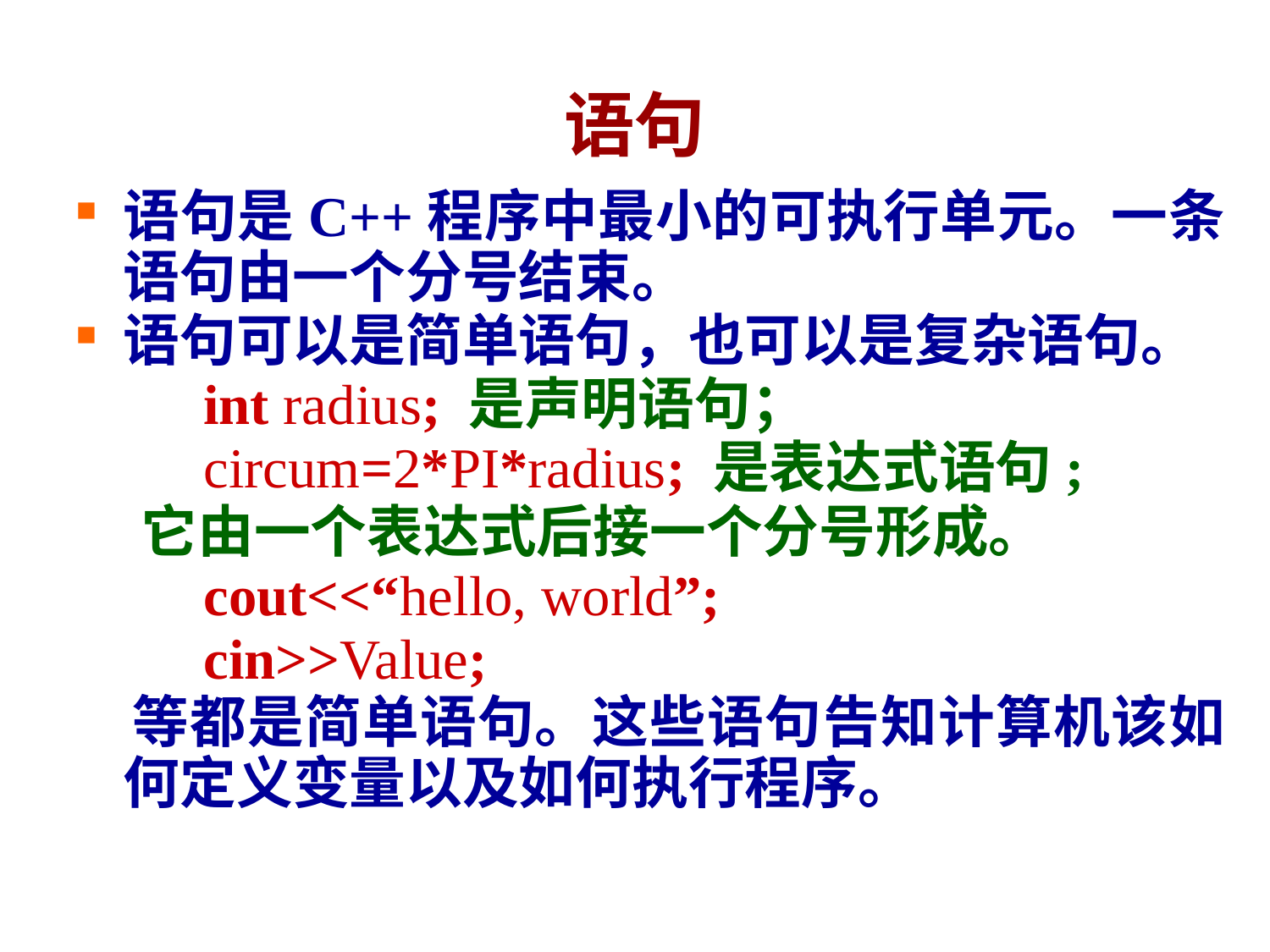

# 语句
语句是C++程序中最小的可执行单元。一条语句由一个分号结束。
语句可以是简单语句，也可以是复杂语句。
         int radius; 是声明语句；
         circum=2*PI*radius; 是表达式语句;
    它由一个表达式后接一个分号形成。
         cout<<“hello, world”;
         cin>>Value;
   等都是简单语句。这些语句告知计算机该如何定义变量以及如何执行程序。
32